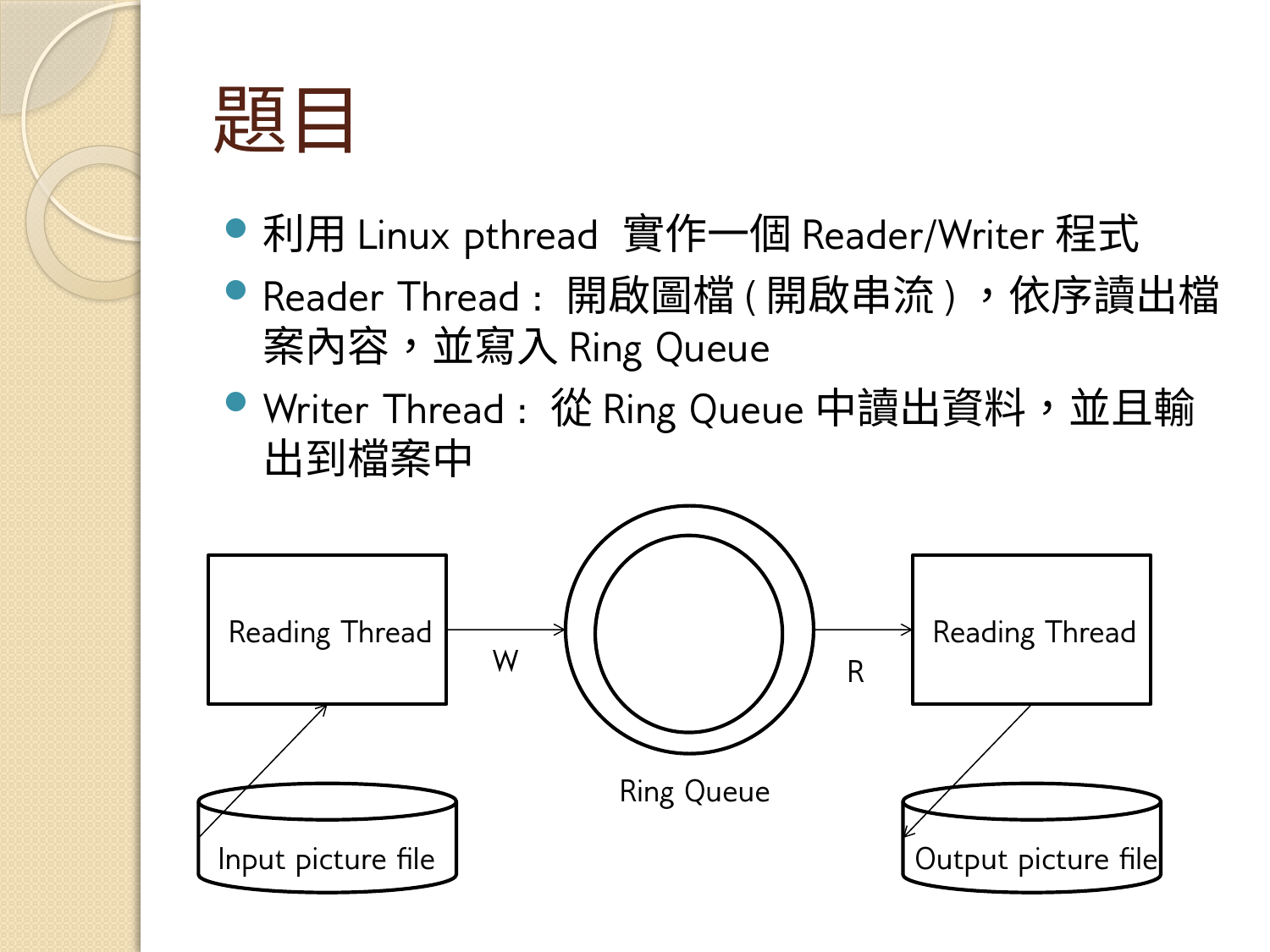

# 題目
利用Linux pthread 實作一個Reader/Writer程式
Reader Thread : 開啟圖檔(開啟串流)，依序讀出檔案內容，並寫入Ring Queue
Writer Thread : 從Ring Queue中讀出資料，並且輸出到檔案中

Reading Thread
Reading Thread
W
R
Ring Queue

Input picture file
Output picture file